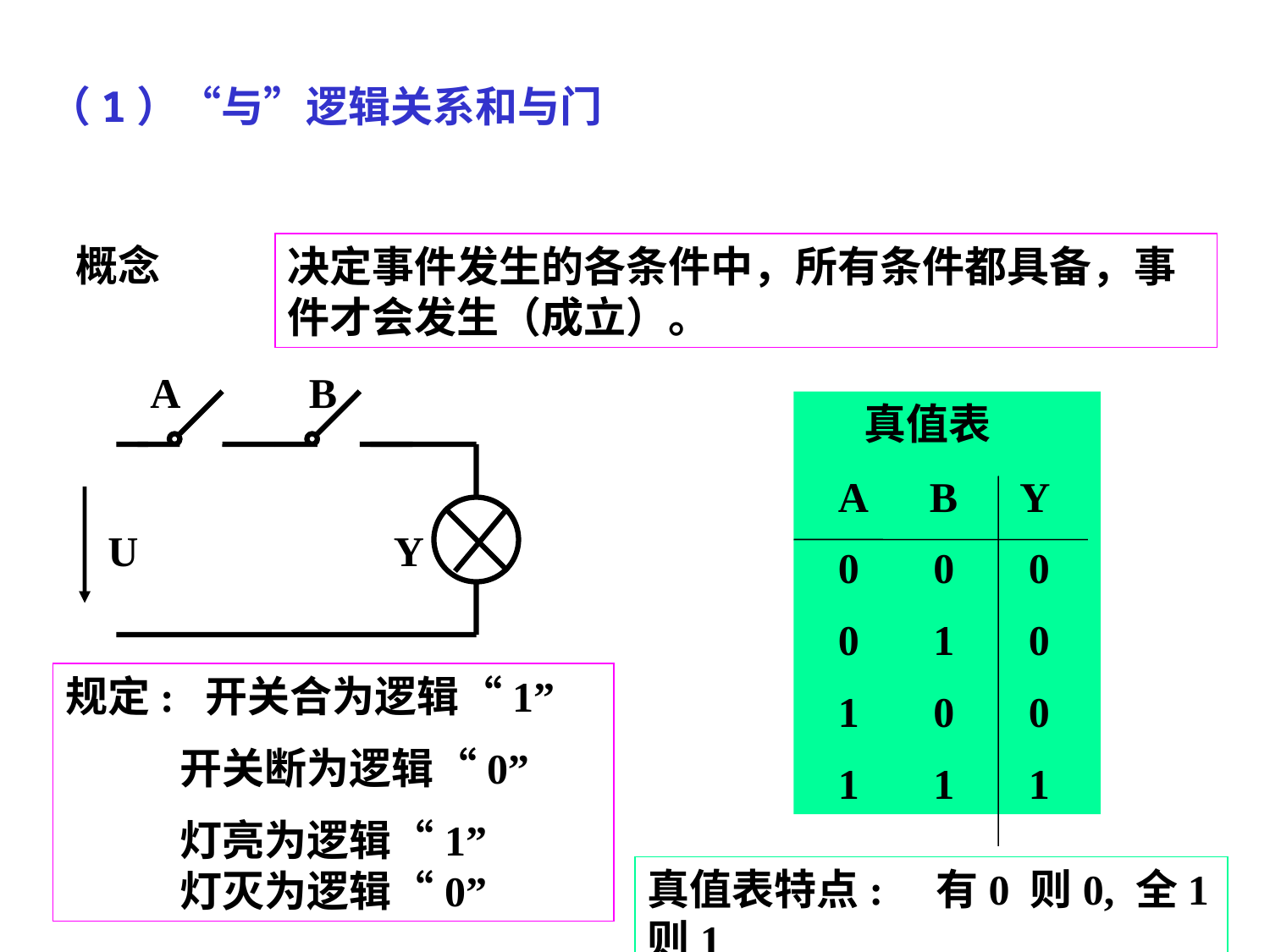

（1）“与”逻辑关系和与门
概念
决定事件发生的各条件中，所有条件都具备，事件才会发生（成立）。
A
B

U
Y

     真值表
   A      B      Y
   0       0       0
   0       1       0
   1       0       0
   1       1       1

规定:  开关合为逻辑“1”
           开关断为逻辑“0”
           灯亮为逻辑“1”
           灯灭为逻辑“0”
真值表特点:    有0 则0, 全1则1